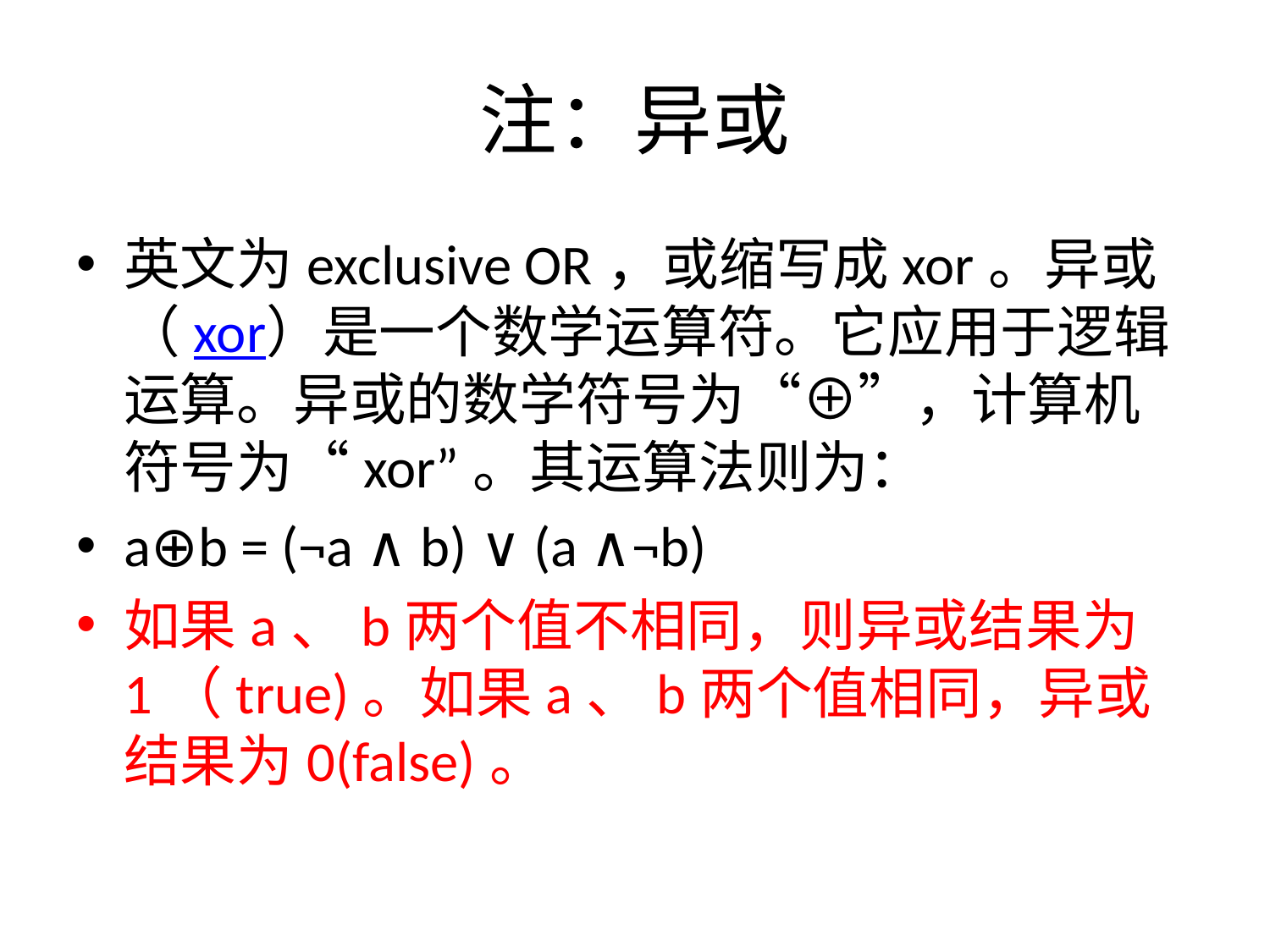

# 注：异或
英文为exclusive OR，或缩写成xor。异或（xor）是一个数学运算符。它应用于逻辑运算。异或的数学符号为“⊕”，计算机符号为“xor”。其运算法则为：
a⊕b = (¬a ∧ b) ∨ (a ∧¬b)
如果a、b两个值不相同，则异或结果为1（true)。如果a、b两个值相同，异或结果为0(false)。